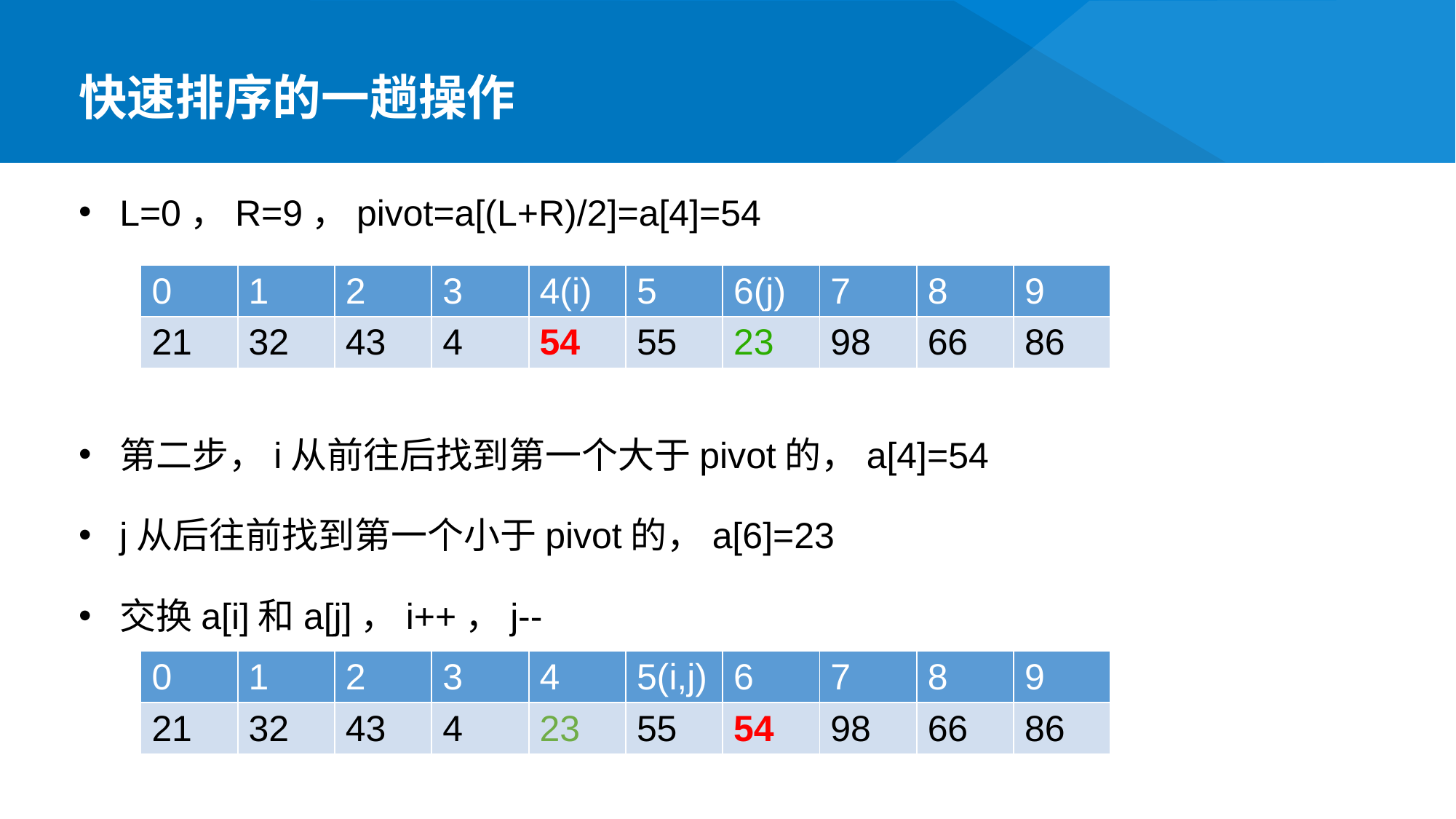

快速排序的一趟操作
L=0，R=9，pivot=a[(L+R)/2]=a[4]=54

第二步，i从前往后找到第一个大于pivot的，a[4]=54
j从后往前找到第一个小于pivot的，a[6]=23
交换a[i]和a[j]，i++，j--

| 0 | 1 | 2 | 3 | 4(i) | 5 | 6(j) | 7 | 8 | 9 |
| --- | --- | --- | --- | --- | --- | --- | --- | --- | --- |
| 21 | 32 | 43 | 4 | 54 | 55 | 23 | 98 | 66 | 86 |
| 0 | 1 | 2 | 3 | 4 | 5(i,j) | 6 | 7 | 8 | 9 |
| --- | --- | --- | --- | --- | --- | --- | --- | --- | --- |
| 21 | 32 | 43 | 4 | 23 | 55 | 54 | 98 | 66 | 86 |